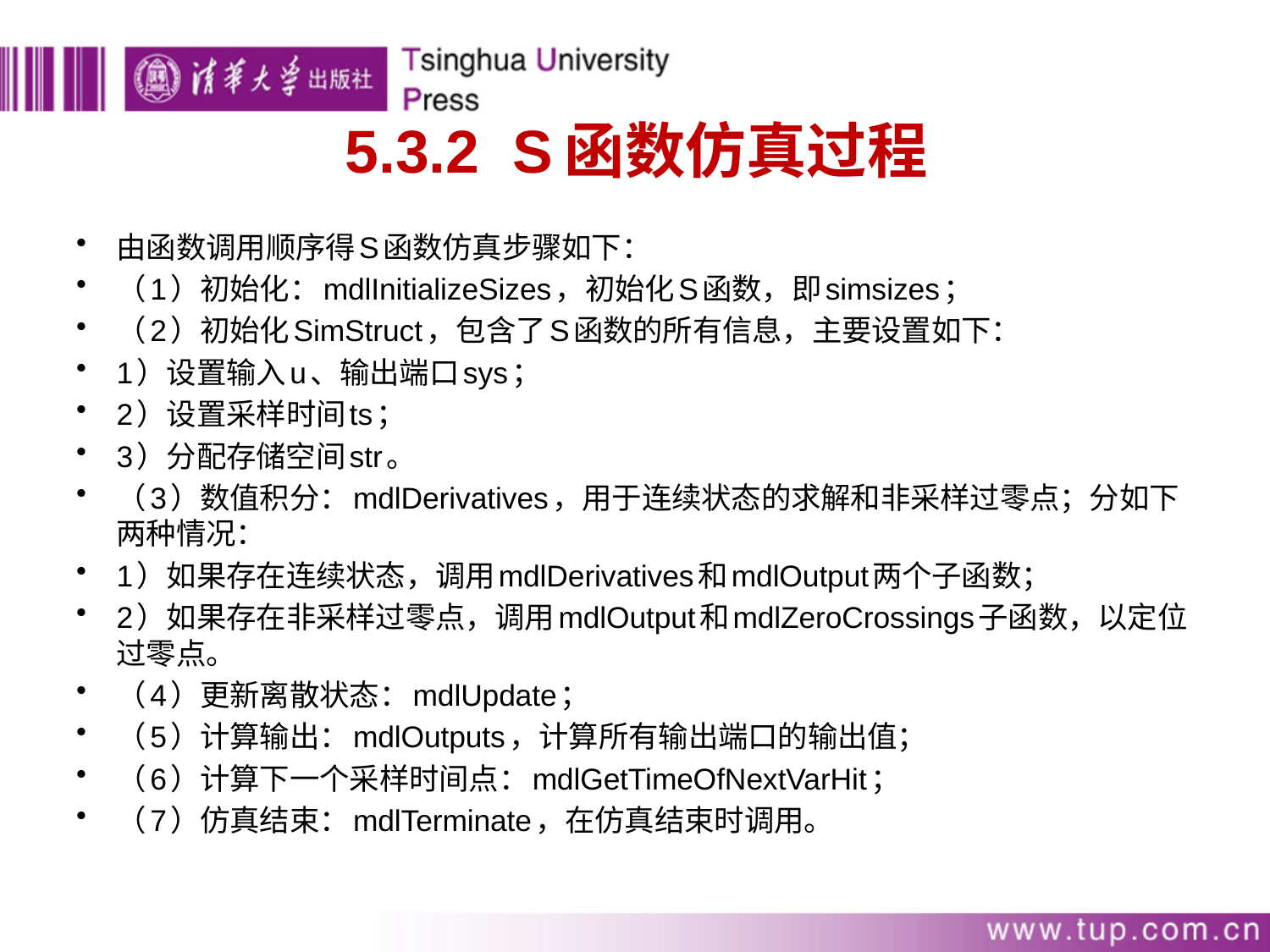

# 5.3.2  S函数仿真过程
由函数调用顺序得S函数仿真步骤如下：
（1）初始化：mdlInitializeSizes，初始化S函数，即simsizes；
（2）初始化SimStruct，包含了S函数的所有信息，主要设置如下：
1）设置输入u、输出端口sys；
2）设置采样时间ts；
3）分配存储空间str。
（3）数值积分：mdlDerivatives，用于连续状态的求解和非采样过零点；分如下两种情况：
1）如果存在连续状态，调用mdlDerivatives和mdlOutput两个子函数；
2）如果存在非采样过零点，调用mdlOutput和mdlZeroCrossings子函数，以定位过零点。
（4）更新离散状态：mdlUpdate；
（5）计算输出：mdlOutputs，计算所有输出端口的输出值；
（6）计算下一个采样时间点：mdlGetTimeOfNextVarHit；
（7）仿真结束：mdlTerminate，在仿真结束时调用。